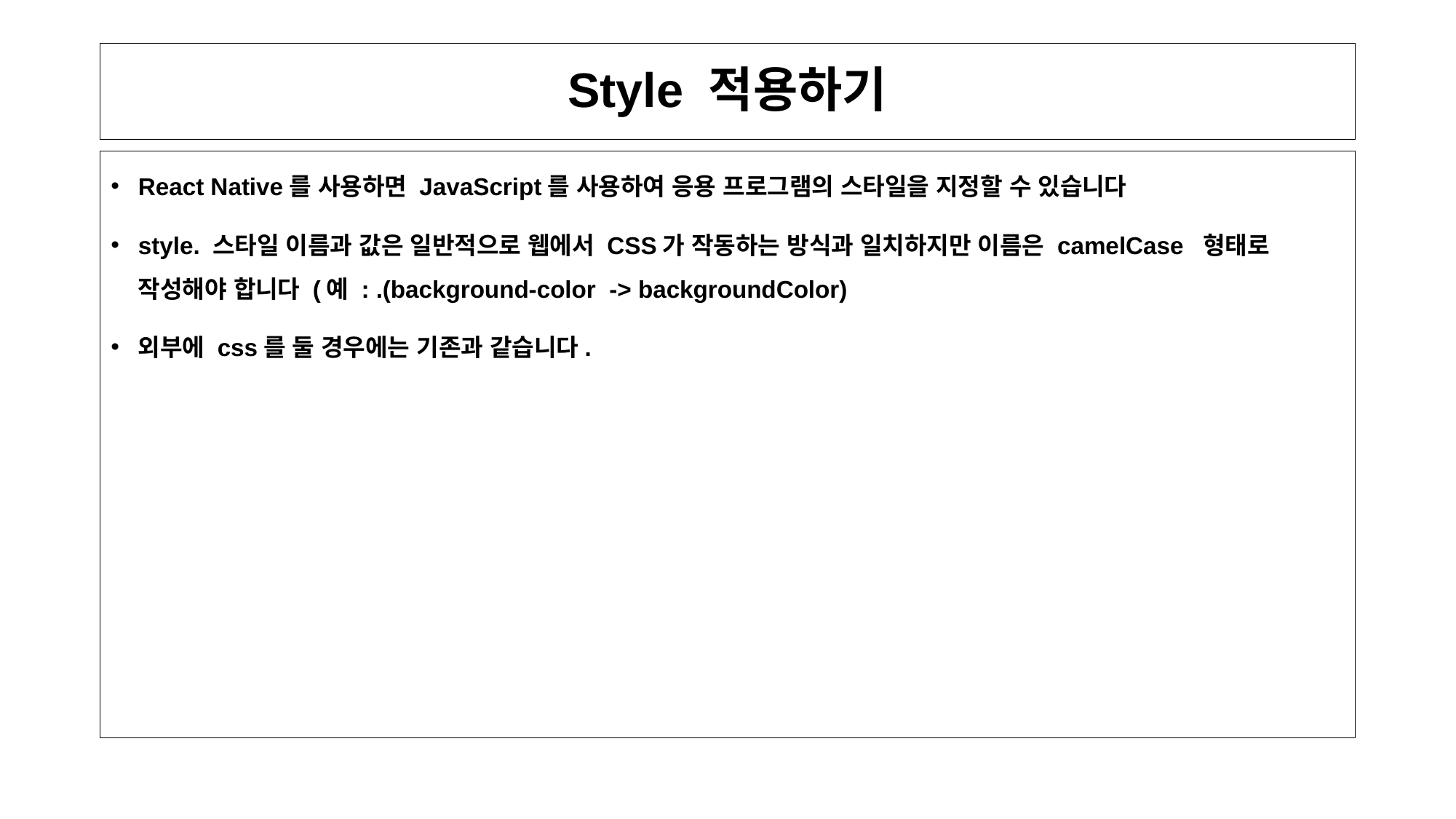

# Style 적용하기
React Native를 사용하면 JavaScript를 사용하여 응용 프로그램의 스타일을 지정할 수 있습니다
style. 스타일 이름과 값은 일반적으로 웹에서 CSS가 작동하는 방식과 일치하지만 이름은 camelCase  형태로 작성해야 합니다 (예 : .(background-color  -> backgroundColor)
외부에 css를 둘 경우에는 기존과 같습니다.